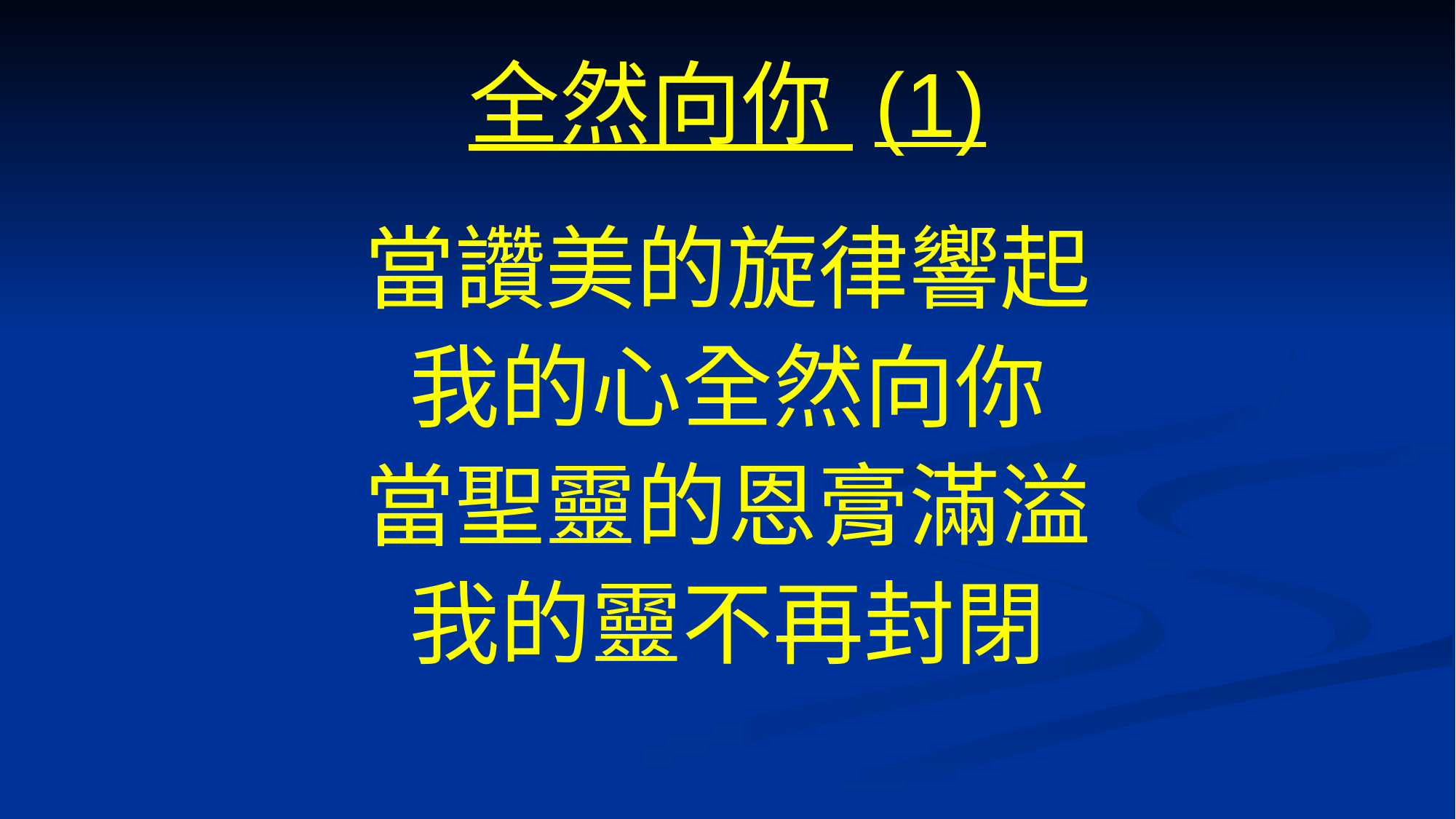

# 全然向你 (1)
當讚美的旋律響起
我的心全然向你
當聖靈的恩膏滿溢
我的靈不再封閉